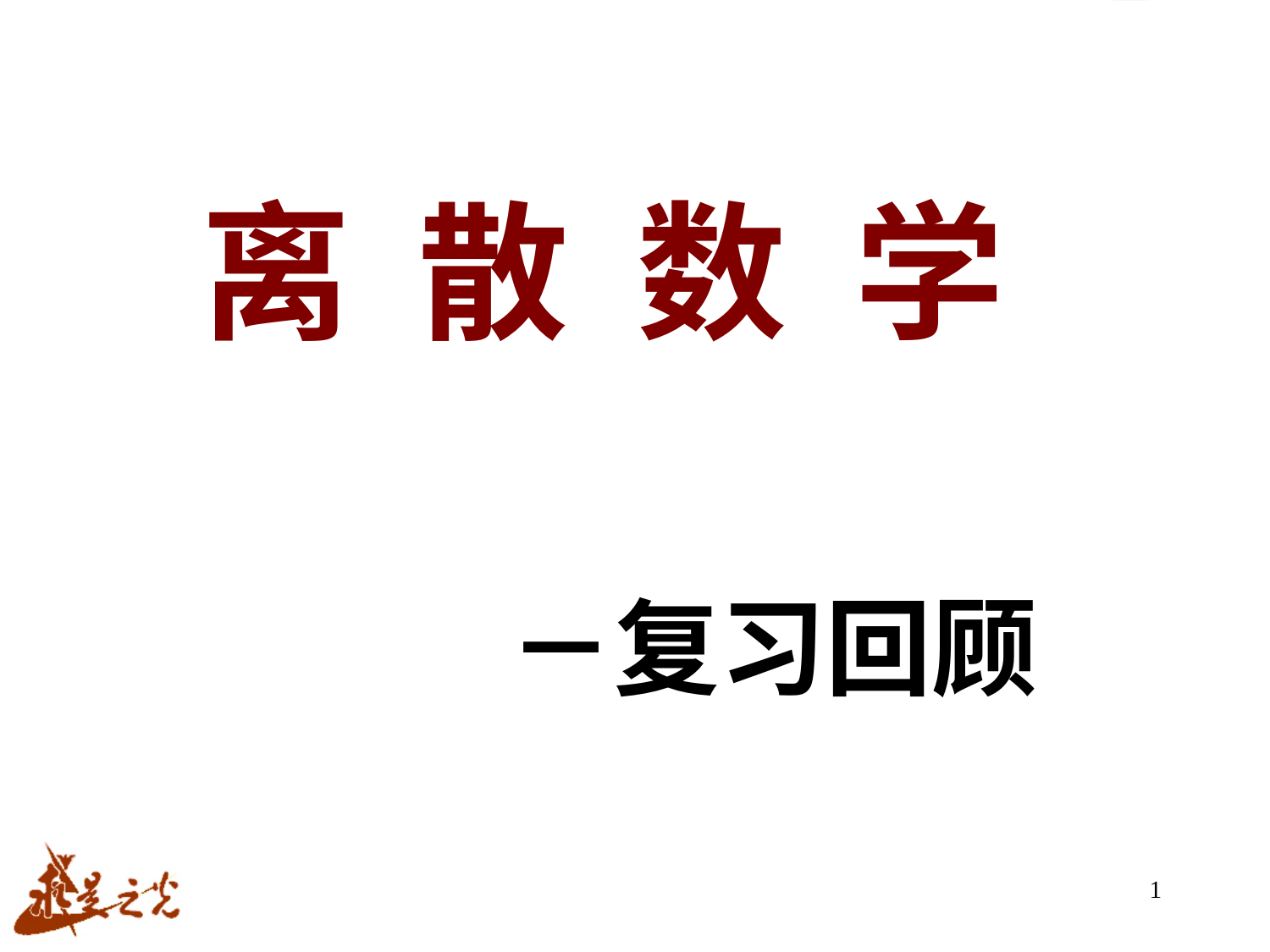

# 离  散  数  学 －复习回顾
1